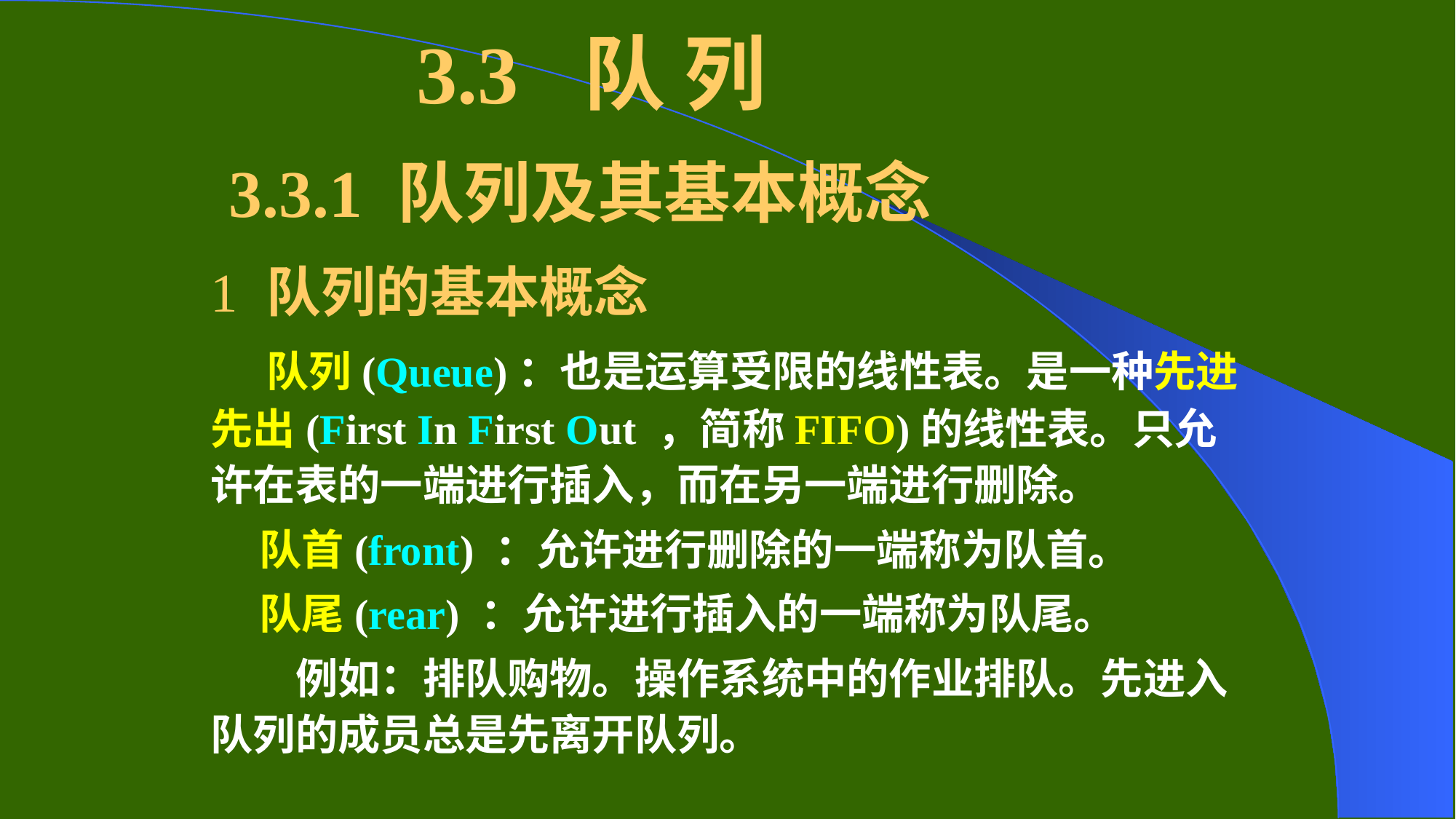

# 3.3  队 列
3.3.1 队列及其基本概念
1 队列的基本概念
    队列(Queue)：也是运算受限的线性表。是一种先进先出(First In First Out ，简称FIFO)的线性表。只允许在表的一端进行插入，而在另一端进行删除。
    队首(front) ：允许进行删除的一端称为队首。
    队尾(rear) ：允许进行插入的一端称为队尾。
　　例如：排队购物。操作系统中的作业排队。先进入队列的成员总是先离开队列。